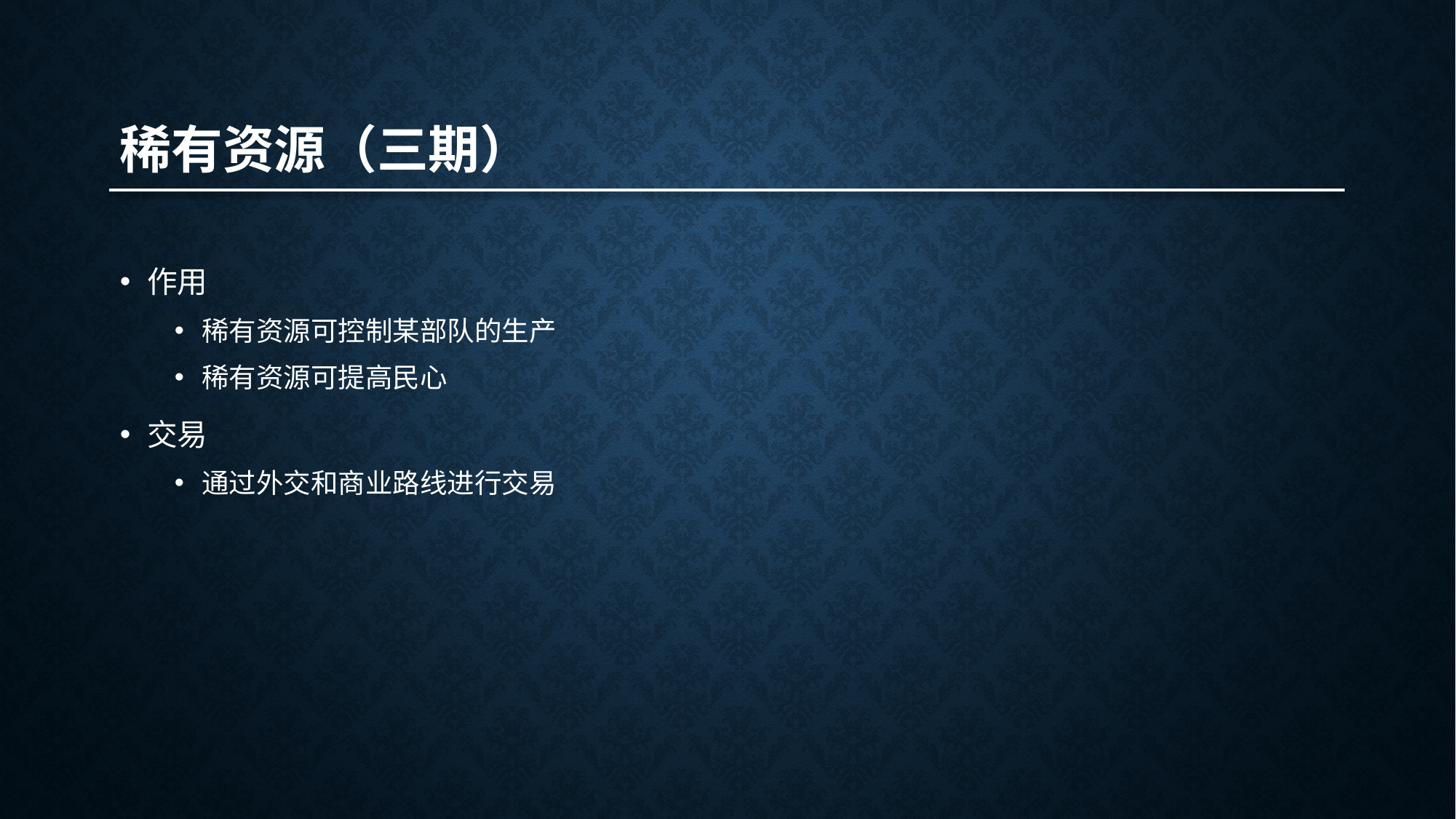

稀有资源（三期）
作用
稀有资源可控制某部队的生产
稀有资源可提高民心
交易
通过外交和商业路线进行交易